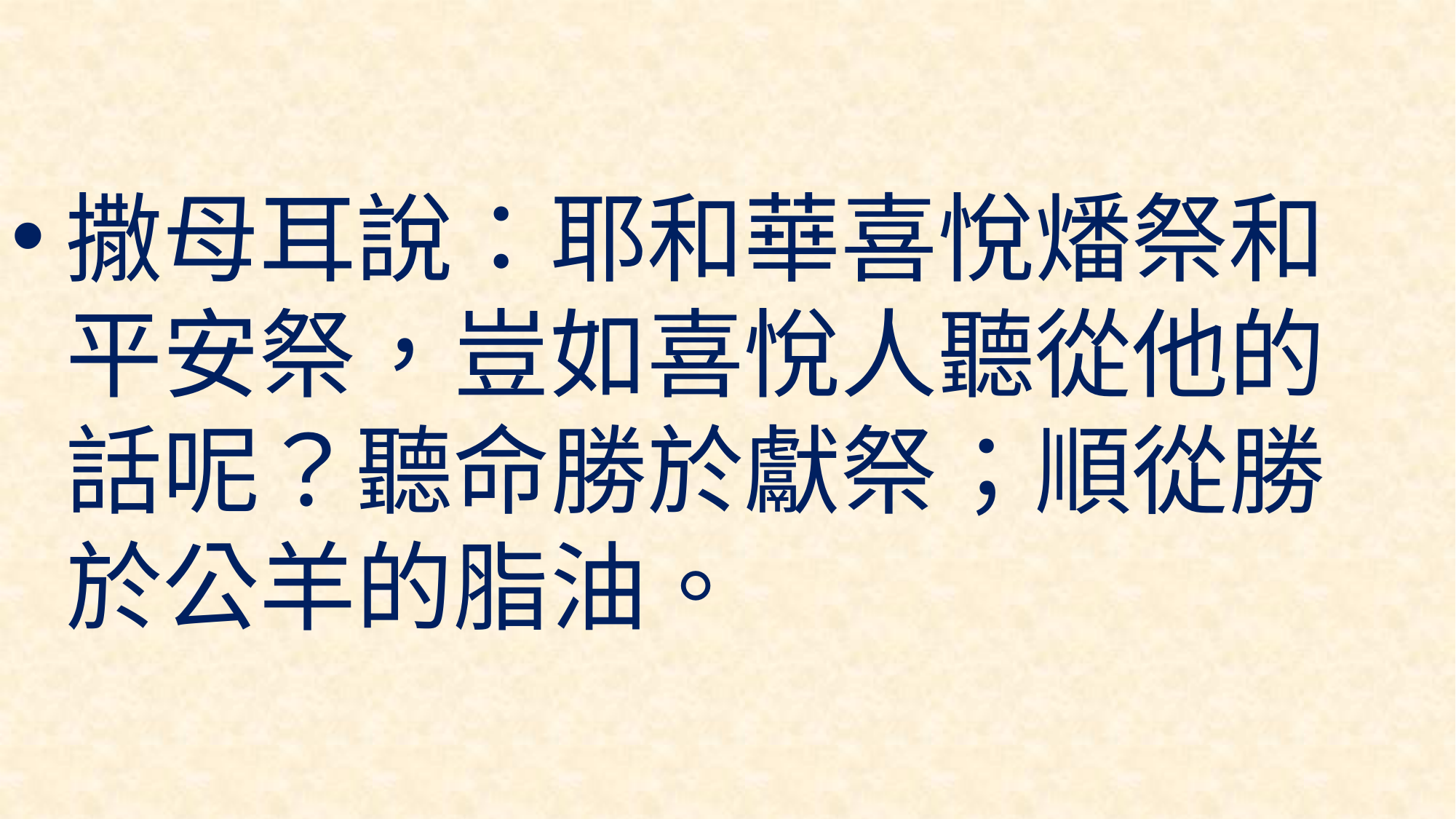

撒母耳說：耶和華喜悅燔祭和平安祭，豈如喜悅人聽從他的話呢？聽命勝於獻祭；順從勝於公羊的脂油。